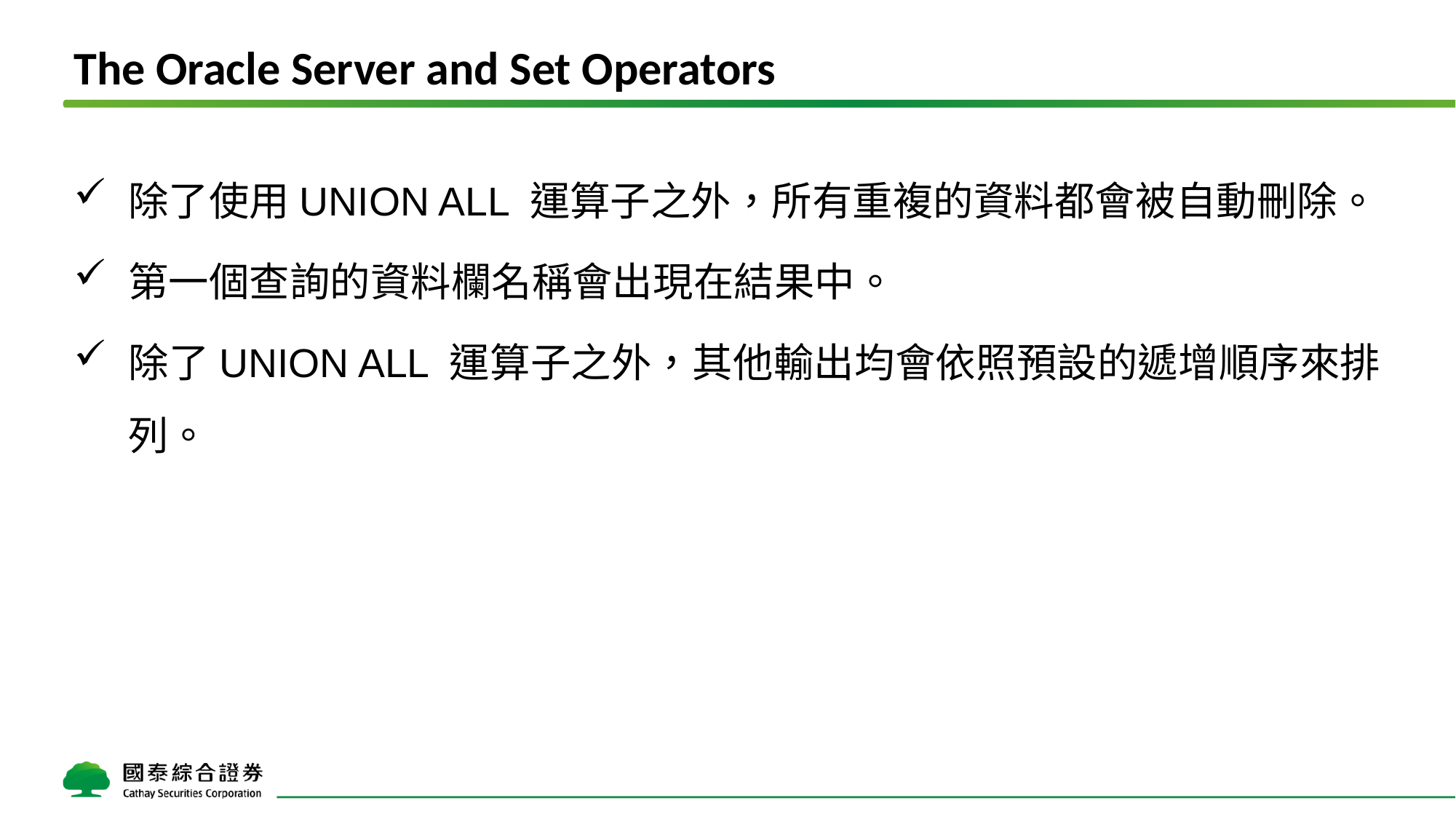

# The Oracle Server and Set Operators
除了使用UNION ALL 運算子之外，所有重複的資料都會被自動刪除。
第一個查詢的資料欄名稱會出現在結果中。
除了UNION ALL 運算子之外，其他輸出均會依照預設的遞增順序來排列。